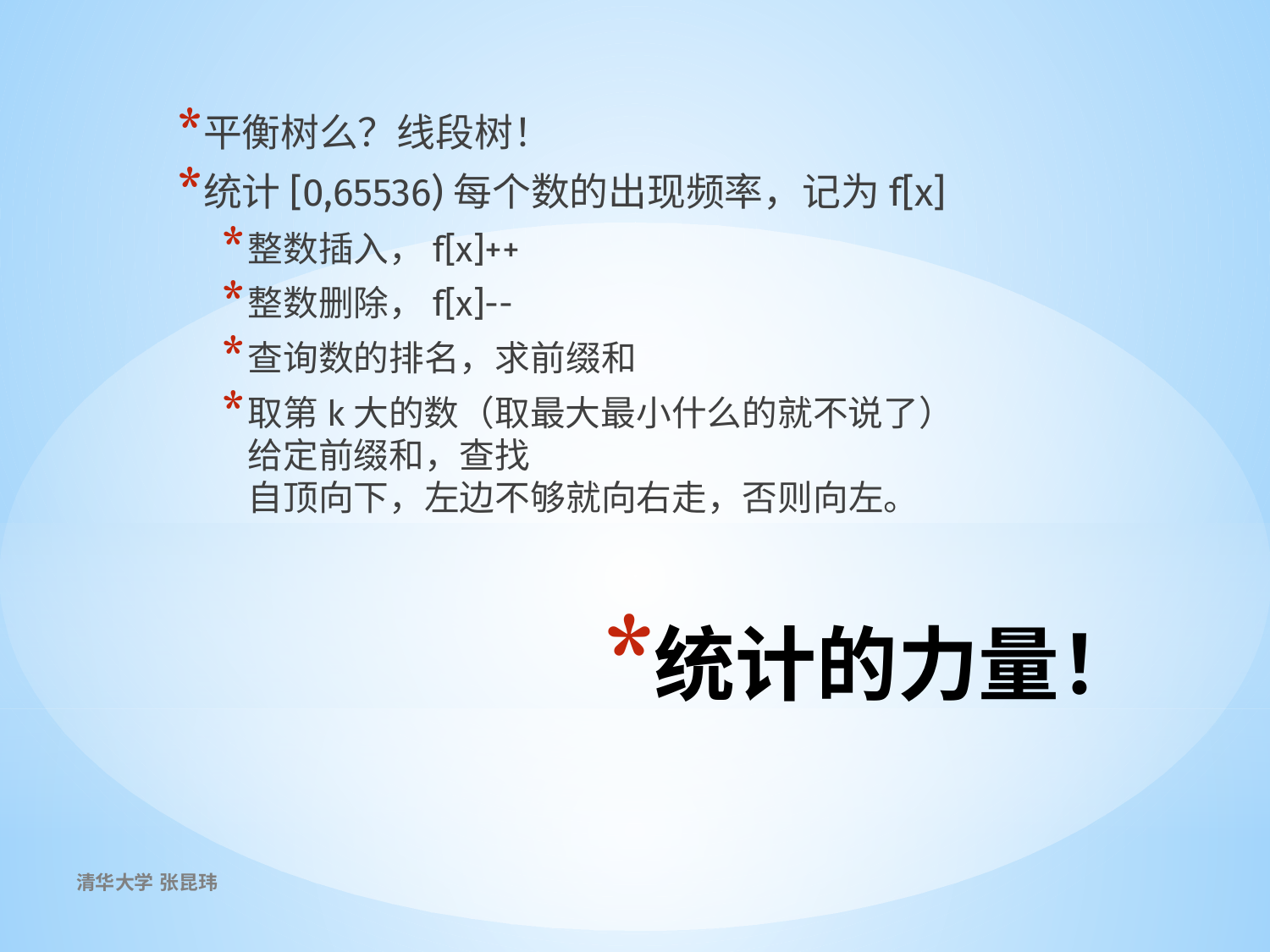

平衡树么？线段树！
统计[0,65536)每个数的出现频率，记为f[x]
整数插入，f[x]++
整数删除，f[x]--
查询数的排名，求前缀和
取第k大的数（取最大最小什么的就不说了）
给定前缀和，查找
自顶向下，左边不够就向右走，否则向左。
# 统计的力量！
清华大学 张昆玮
81